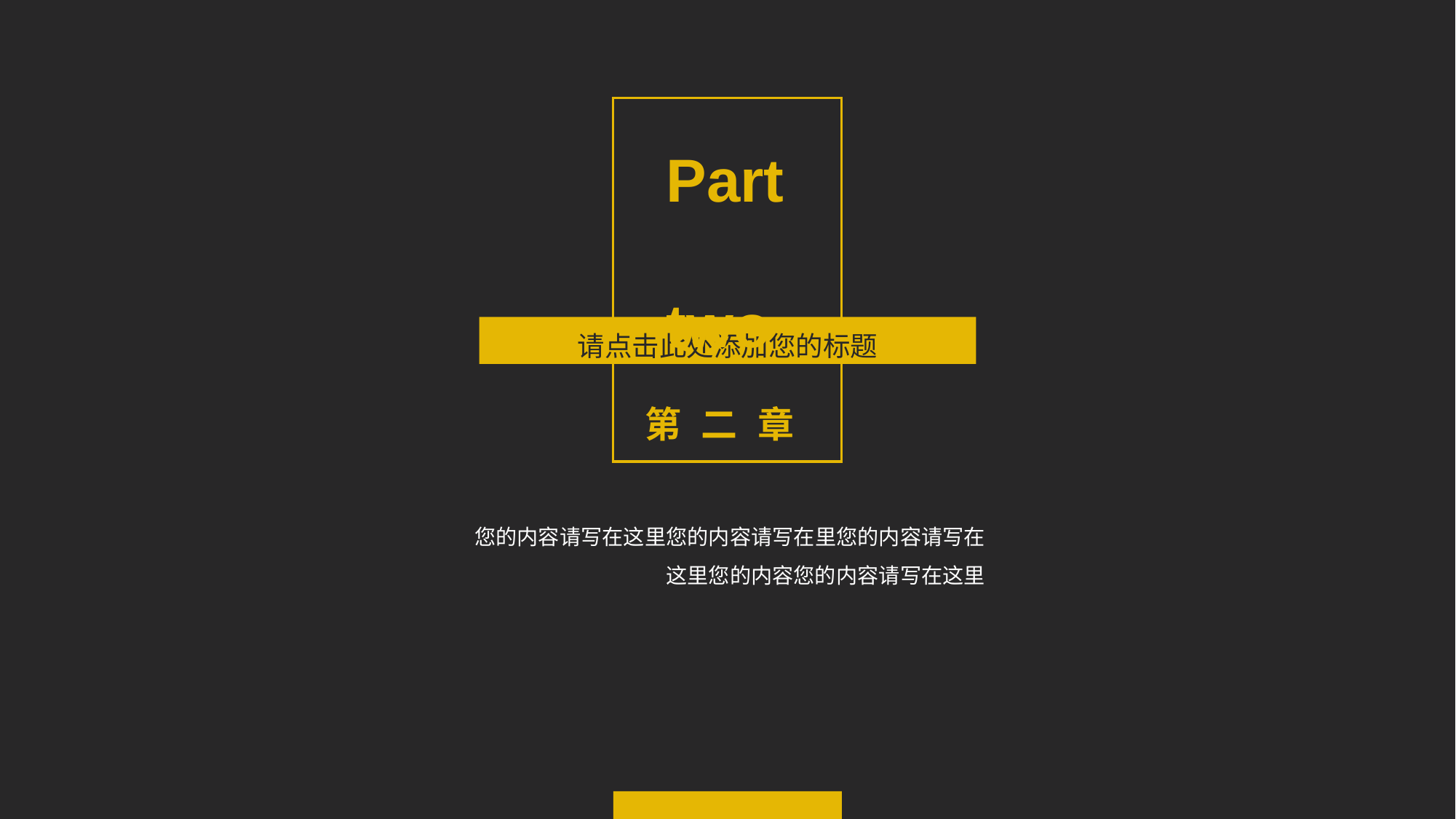

Part    two
请点击此处添加您的标题

第 二 章
您的内容请写在这里您的内容请写在里您的内容请写在这里您的内容您的内容请写在这里